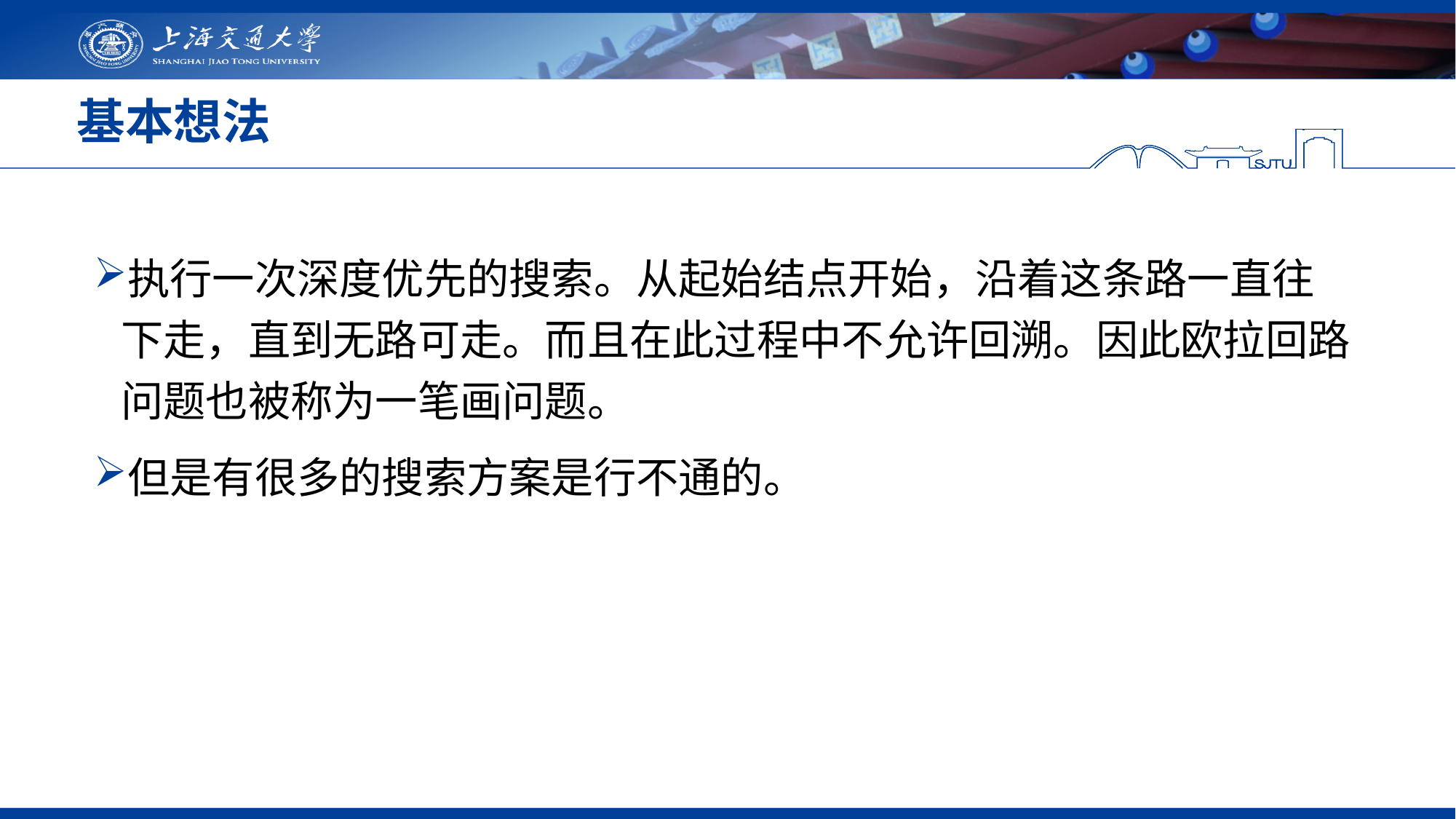

# 基本想法
执行一次深度优先的搜索。从起始结点开始，沿着这条路一直往下走，直到无路可走。而且在此过程中不允许回溯。因此欧拉回路问题也被称为一笔画问题。
但是有很多的搜索方案是行不通的。